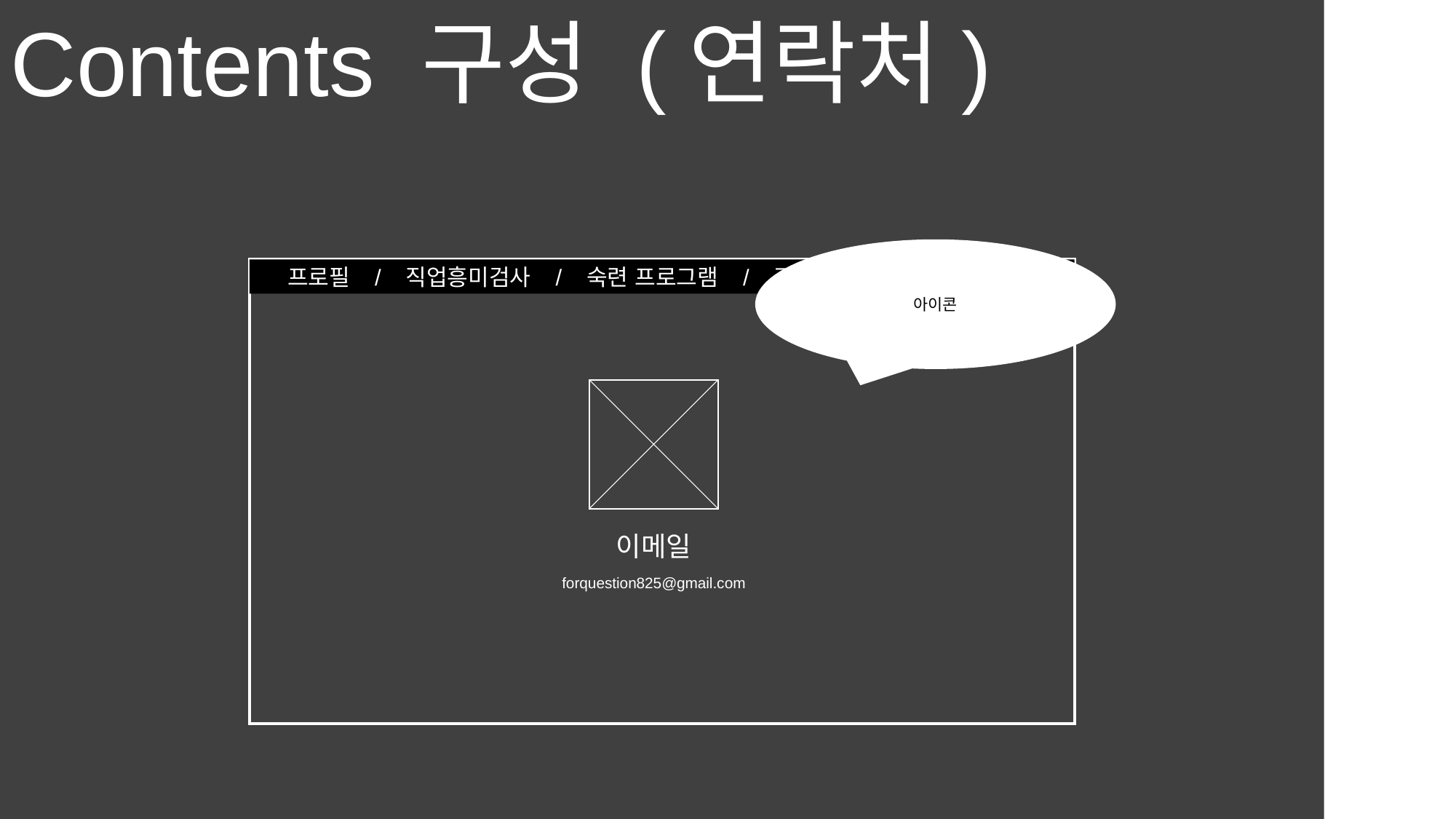

Contents 구성 (연락처)
아이콘

프로필   /   직업흥미검사   /   숙련 프로그램   /   관심사와 목표   /   연락처

이메일
forquestion825@gmail.com